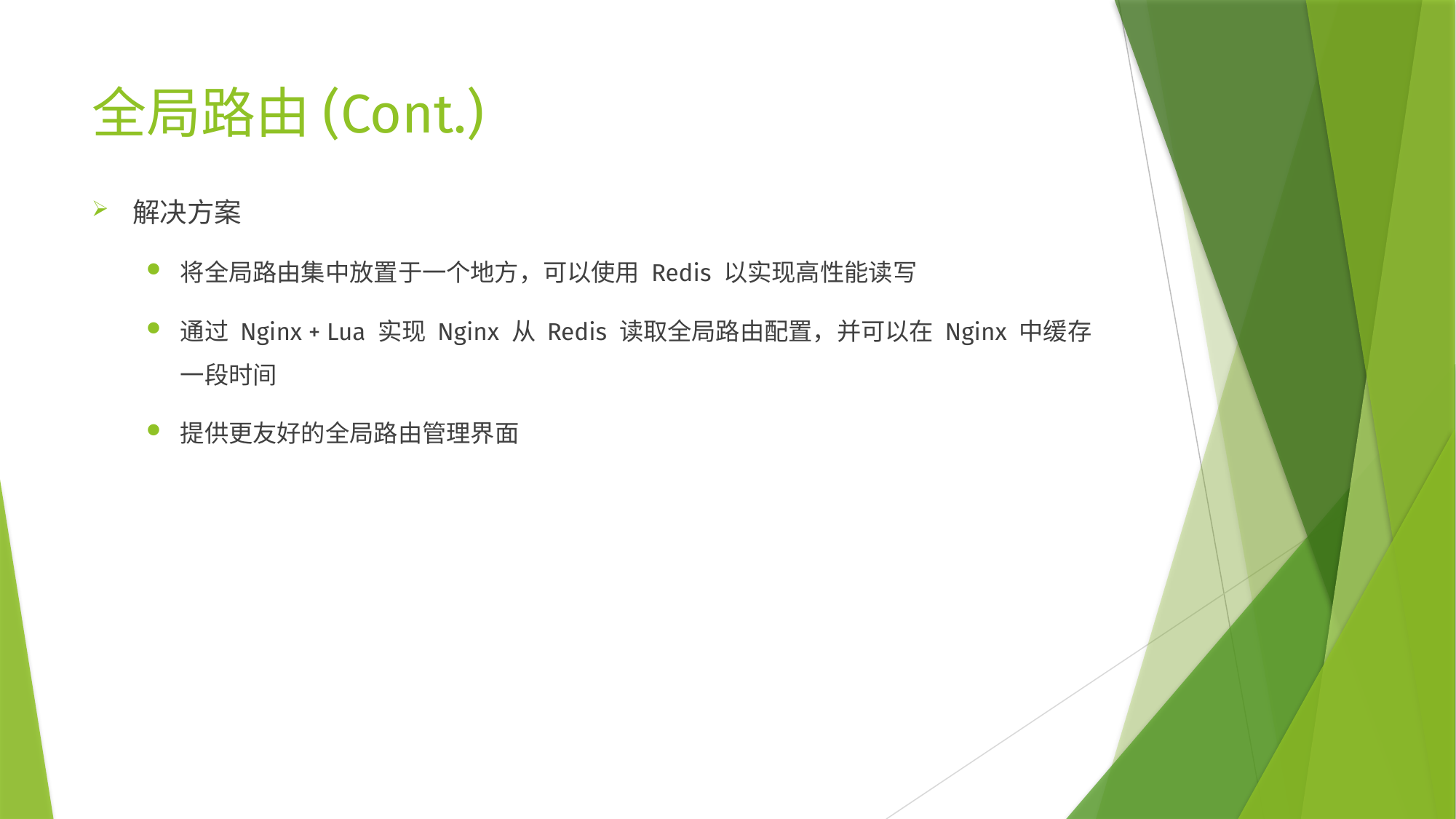

# 全局路由(Cont.)
解决方案
将全局路由集中放置于一个地方，可以使用 Redis 以实现高性能读写
通过 Nginx + Lua 实现 Nginx 从 Redis 读取全局路由配置，并可以在 Nginx 中缓存一段时间
提供更友好的全局路由管理界面